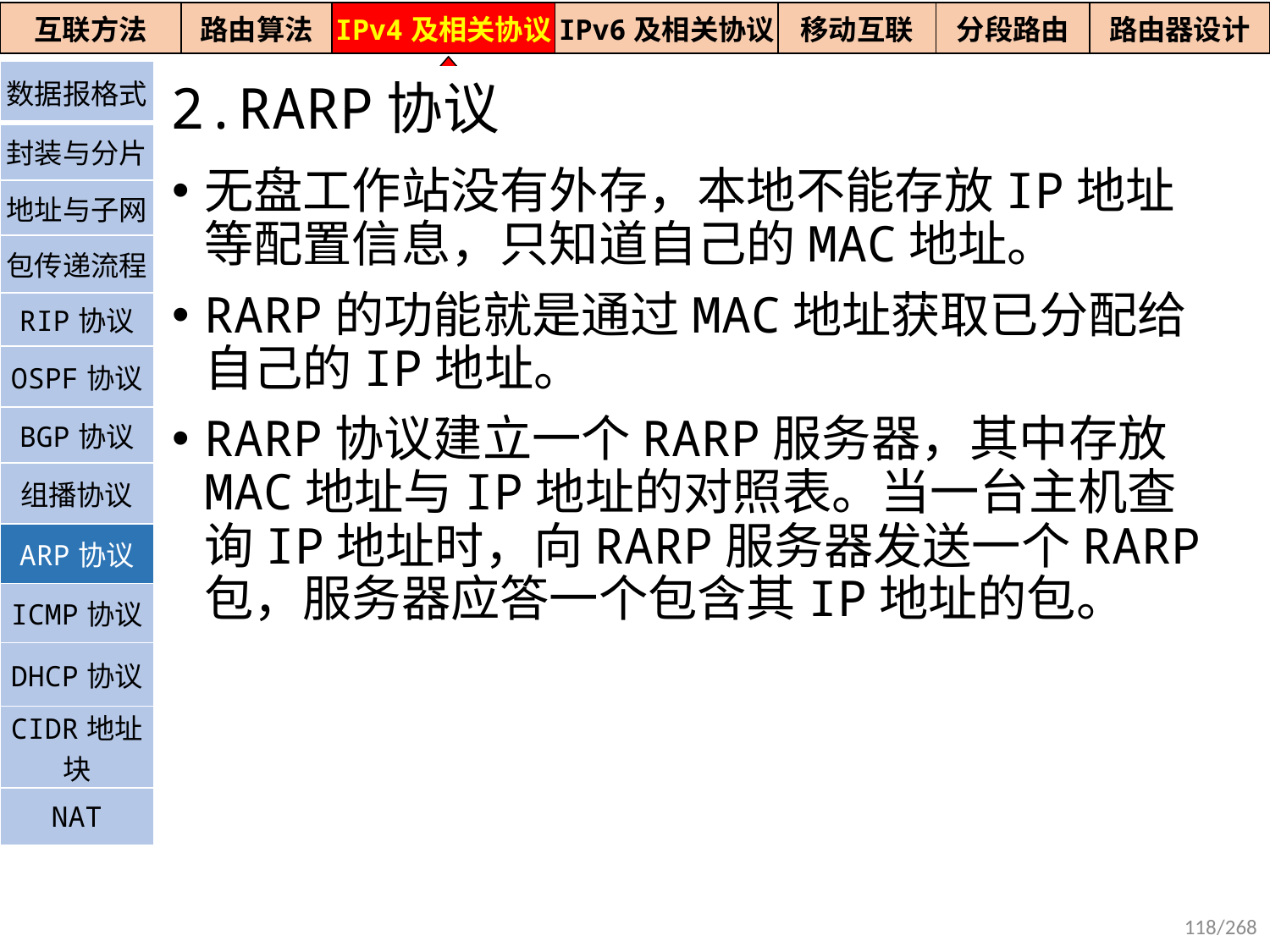

| 互联方法 | 路由算法 | IPv4及相关协议 | IPv6及相关协议 | 移动互联 | 分段路由 | 路由器设计 |
| --- | --- | --- | --- | --- | --- | --- |

| 数据报格式 |
| --- |
| 封装与分片 |
| 地址与子网 |
| 包传递流程 |
| RIP协议 |
| OSPF协议 |
| BGP协议 |
| 组播协议 |
| ARP协议 |
| ICMP协议 |
| DHCP协议 |
| CIDR地址块 |
| NAT |
2.RARP协议
无盘工作站没有外存，本地不能存放IP地址等配置信息，只知道自己的MAC地址。
RARP的功能就是通过MAC地址获取已分配给自己的IP地址。
RARP协议建立一个RARP服务器，其中存放MAC地址与IP地址的对照表。当一台主机查询IP地址时，向RARP服务器发送一个RARP包，服务器应答一个包含其IP地址的包。

118/268